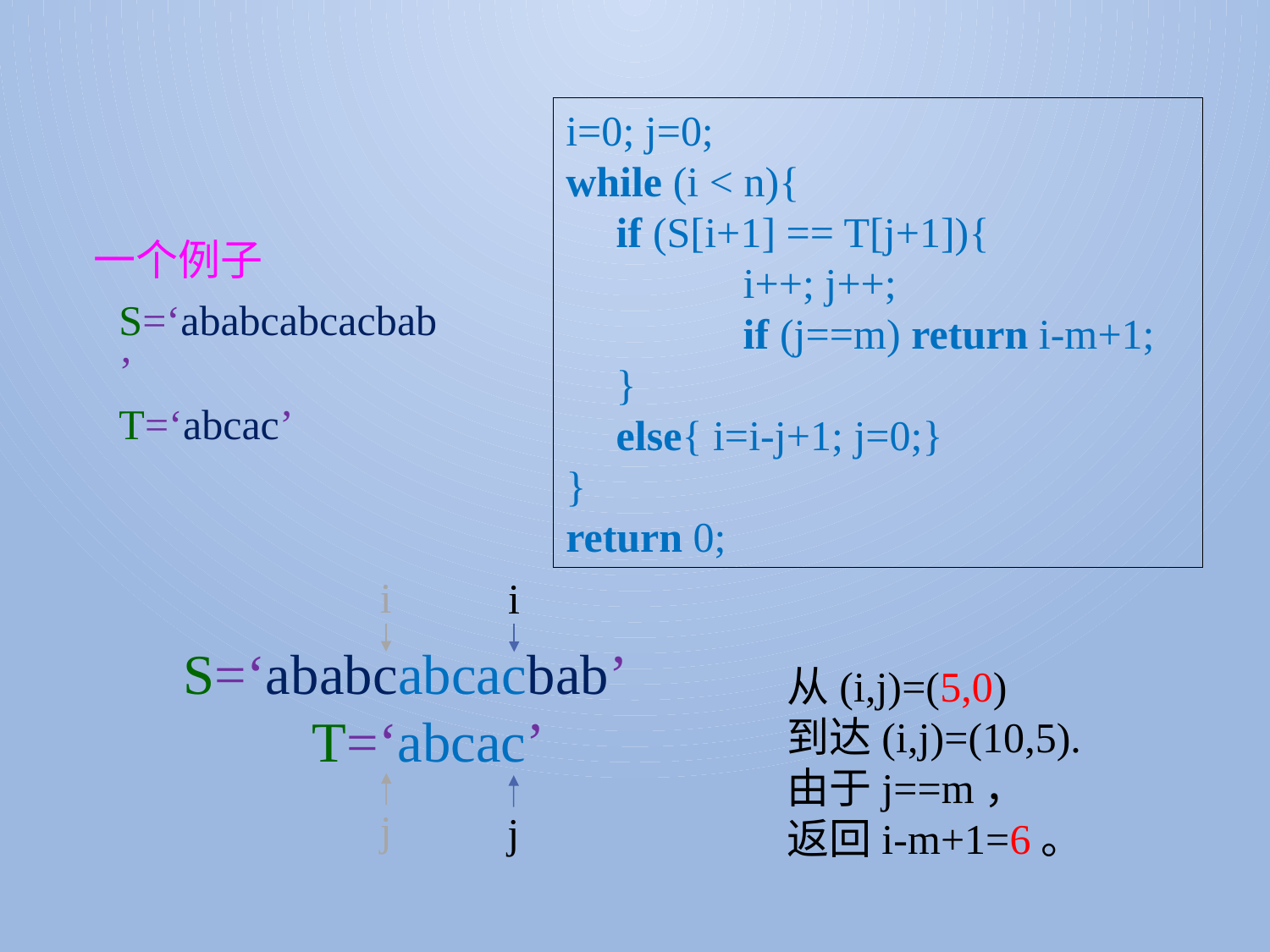

i=0; j=0;
while (i < n){
if (S[i+1] == T[j+1]){
	i++; j++;
	if (j==m) return i-m+1;
}
else{ i=i-j+1; j=0;}
}
return 0;
一个例子
S=‘ababcabcacbab’
T=‘abcac’
i
i
S=‘ababcabcacbab’
从(i,j)=(5,0)
到达(i,j)=(10,5).
由于j==m，
返回i-m+1=6。
T=‘abcac’

j

j